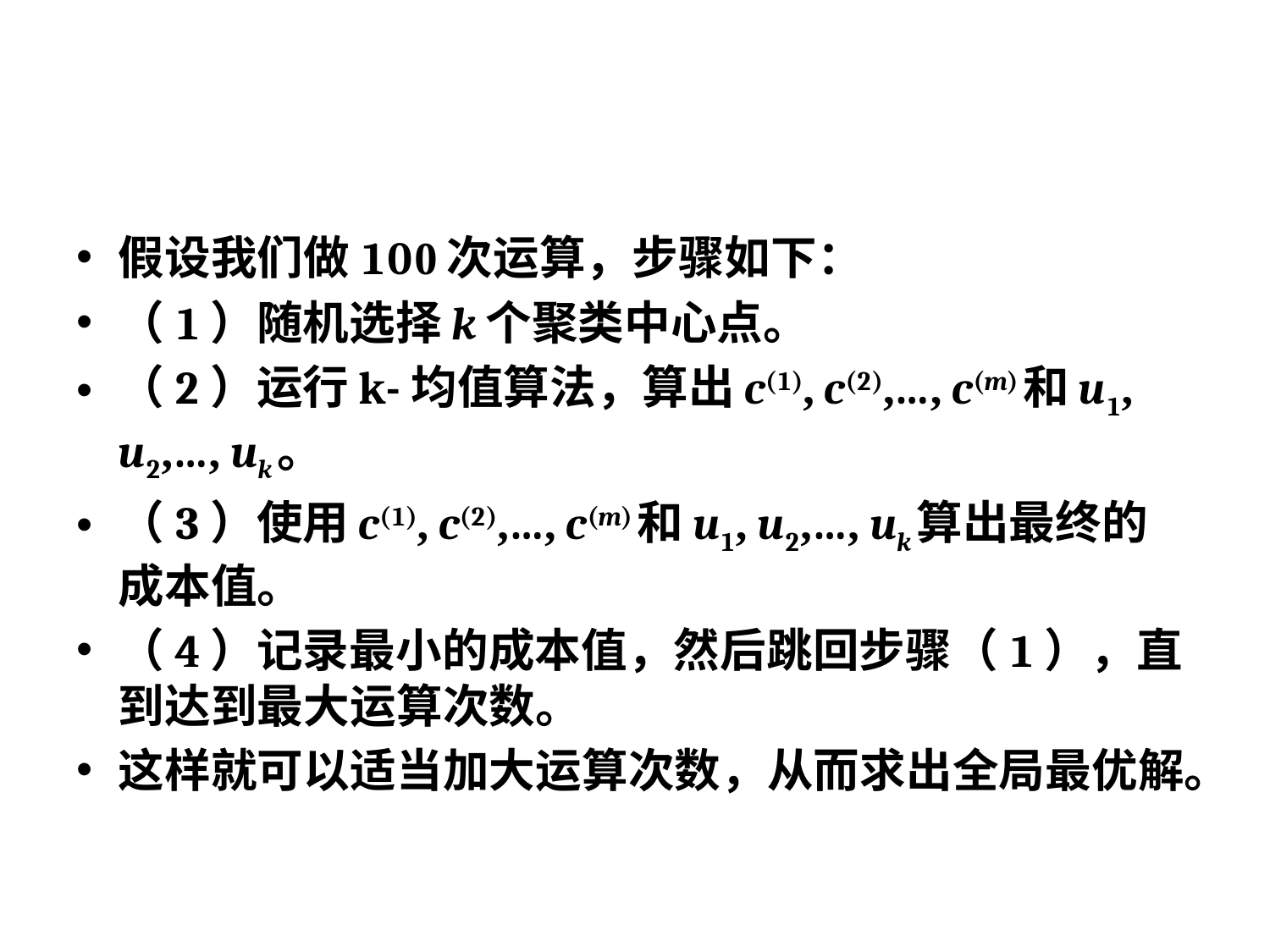

#
假设我们做100次运算，步骤如下：
（1）随机选择k个聚类中心点。
（2）运行k-均值算法，算出c(1), c(2),…, c(m)和u1, u2,…, uk。
（3）使用c(1), c(2),…, c(m)和u1, u2,…, uk算出最终的成本值。
（4）记录最小的成本值，然后跳回步骤（1），直到达到最大运算次数。
这样就可以适当加大运算次数，从而求出全局最优解。